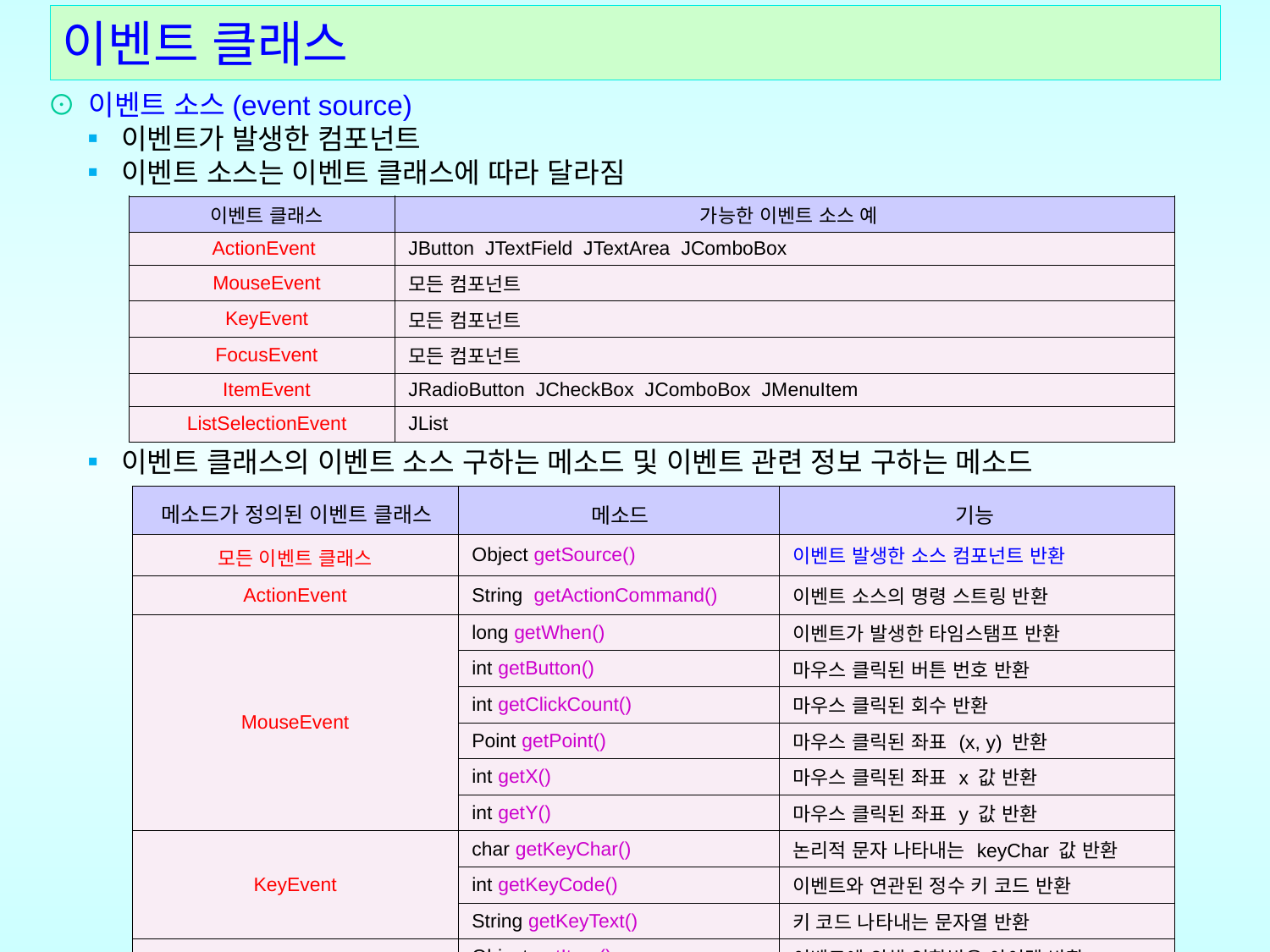

# 이벤트 클래스
⊙ 이벤트 소스(event source)
    ▪ 이벤트가 발생한 컴포넌트
    ▪ 이벤트 소스는 이벤트 클래스에 따라 달라짐

    ▪ 이벤트 클래스의 이벤트 소스 구하는 메소드 및 이벤트 관련 정보 구하는 메소드
| 이벤트 클래스 | 가능한 이벤트 소스 예 |
| --- | --- |
| ActionEvent | JButton JTextField JTextArea JComboBox |
| MouseEvent | 모든 컴포넌트 |
| KeyEvent | 모든 컴포넌트 |
| FocusEvent | 모든 컴포넌트 |
| ItemEvent | JRadioButton JCheckBox JComboBox JMenuItem |
| ListSelectionEvent | JList |
| 메소드가 정의된 이벤트 클래스 | 메소드 | 기능 |
| --- | --- | --- |
| 모든 이벤트 클래스 | Object getSource() | 이벤트 발생한 소스 컴포넌트 반환 |
| ActionEvent | String getActionCommand() | 이벤트 소스의 명령 스트링 반환 |
| MouseEvent | long getWhen() | 이벤트가 발생한 타임스탬프 반환 |
|  | int getButton() | 마우스 클릭된 버튼 번호 반환 |
|  | int getClickCount() | 마우스 클릭된 회수 반환 |
|  | Point getPoint() | 마우스 클릭된 좌표 (x, y) 반환 |
|  | int getX() | 마우스 클릭된 좌표 x 값 반환 |
|  | int getY() | 마우스 클릭된 좌표 y 값 반환 |
| KeyEvent | char getKeyChar() | 논리적 문자 나타내는 keyChar 값 반환 |
|  | int getKeyCode() | 이벤트와 연관된 정수 키 코드 반환 |
|  | String getKeyText() | 키 코드 나타내는 문자열 반환 |
| ItemEvent | Object getItem() | 이벤트에 의해 영향받은 아이템 반환 |
|  | int getStaeChanged() | 상태 변경 유형(선택 또는 해제) 반환 |